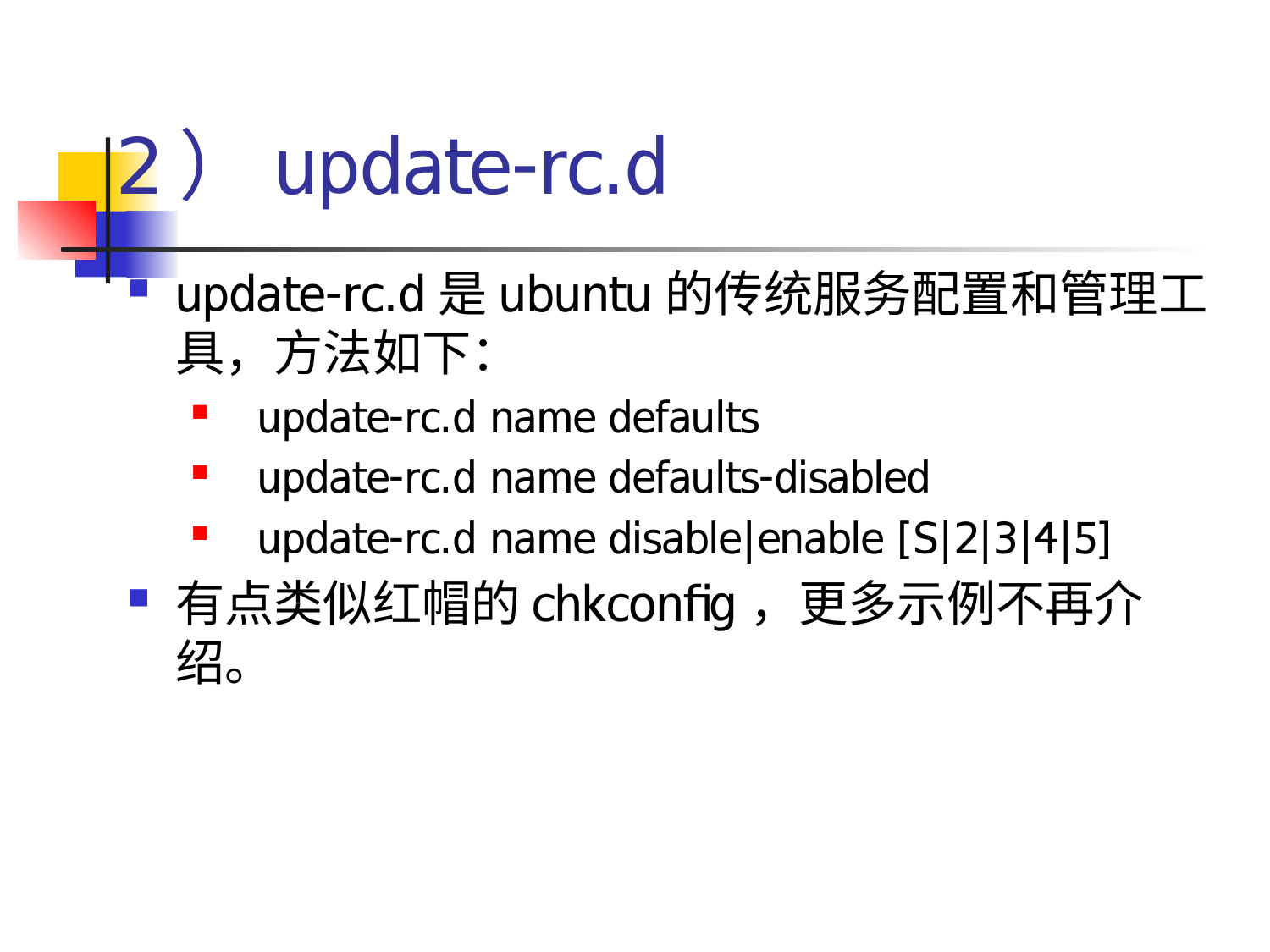

# 2）update-rc.d
update-rc.d是ubuntu的传统服务配置和管理工具，方法如下：
  update-rc.d name defaults
  update-rc.d name defaults-disabled
  update-rc.d name disable|enable [S|2|3|4|5]
有点类似红帽的chkconfig，更多示例不再介绍。